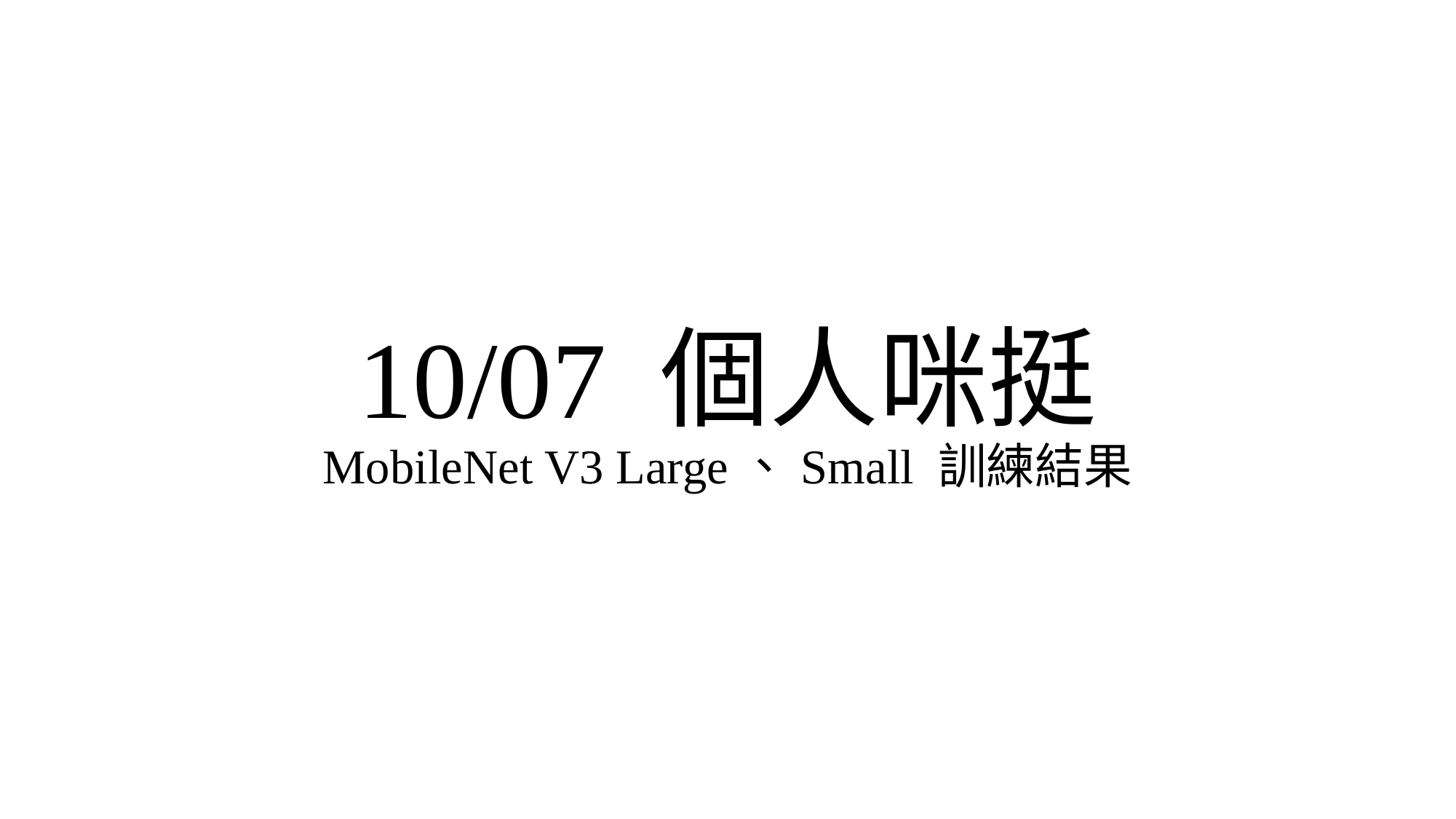

# 10/07 個人咪挺 MobileNet V3 Large、Small 訓練結果